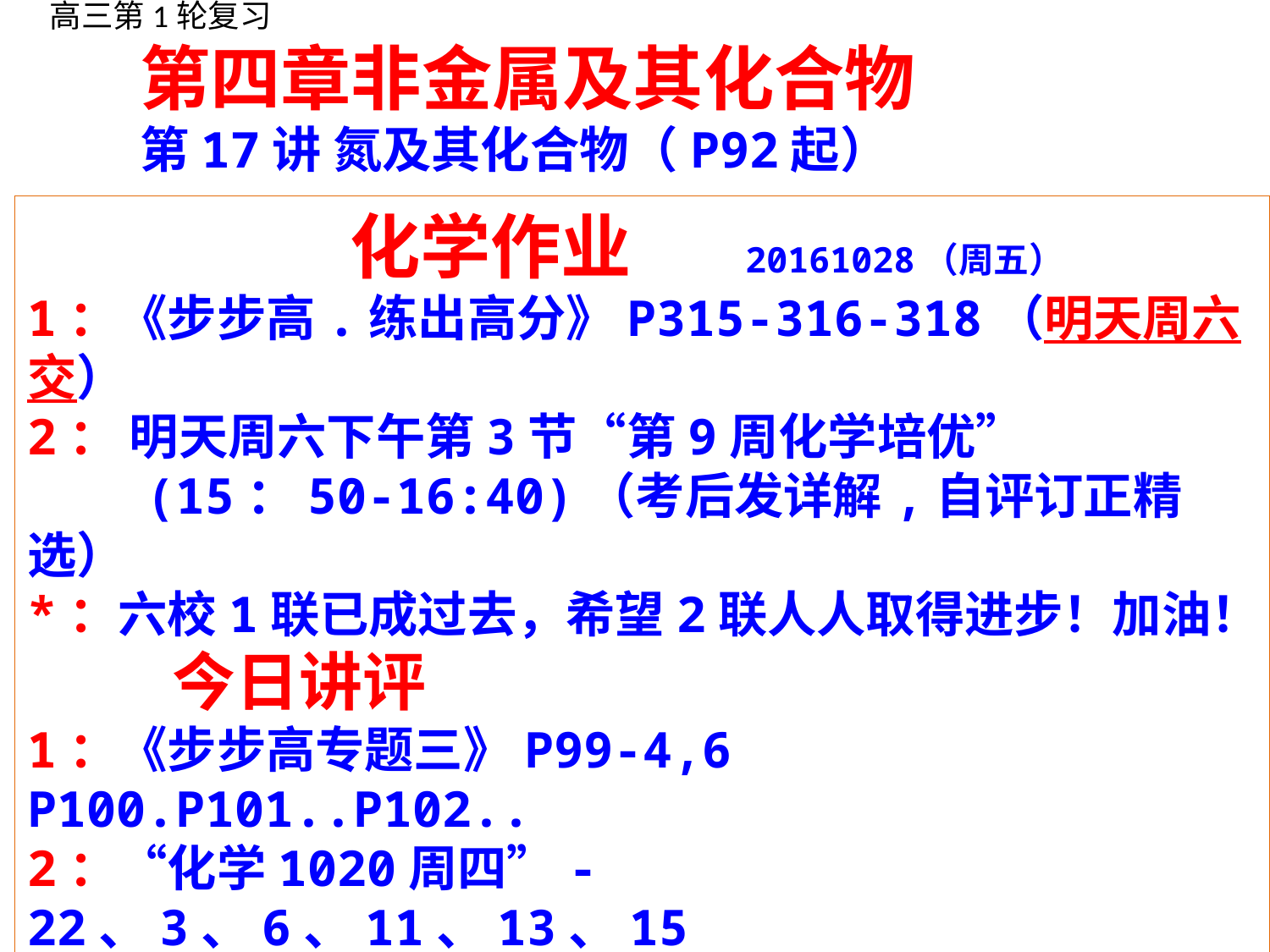

高三第1轮复习
       第四章非金属及其化合物
       第17讲 氮及其化合物（P92起）

                   化学作业      20161028（周五）
1：《步步高.练出高分》P315-316-318（明天周六交）
2： 明天周六下午第3节“第9周化学培优”
    (15：50-16:40)（考后发详解,自评订正精选）
*：六校1联已成过去，希望2联人人取得进步！加油！
         今日讲评
1：《步步高专题三》P99-4,6 P100.P101..P102..
2：“化学1020周四”-22、3、6、11、13、15
3：“化学1023周日”-14、15、21
4:  4班晚上讲“1003”-38和“1020”-20,21